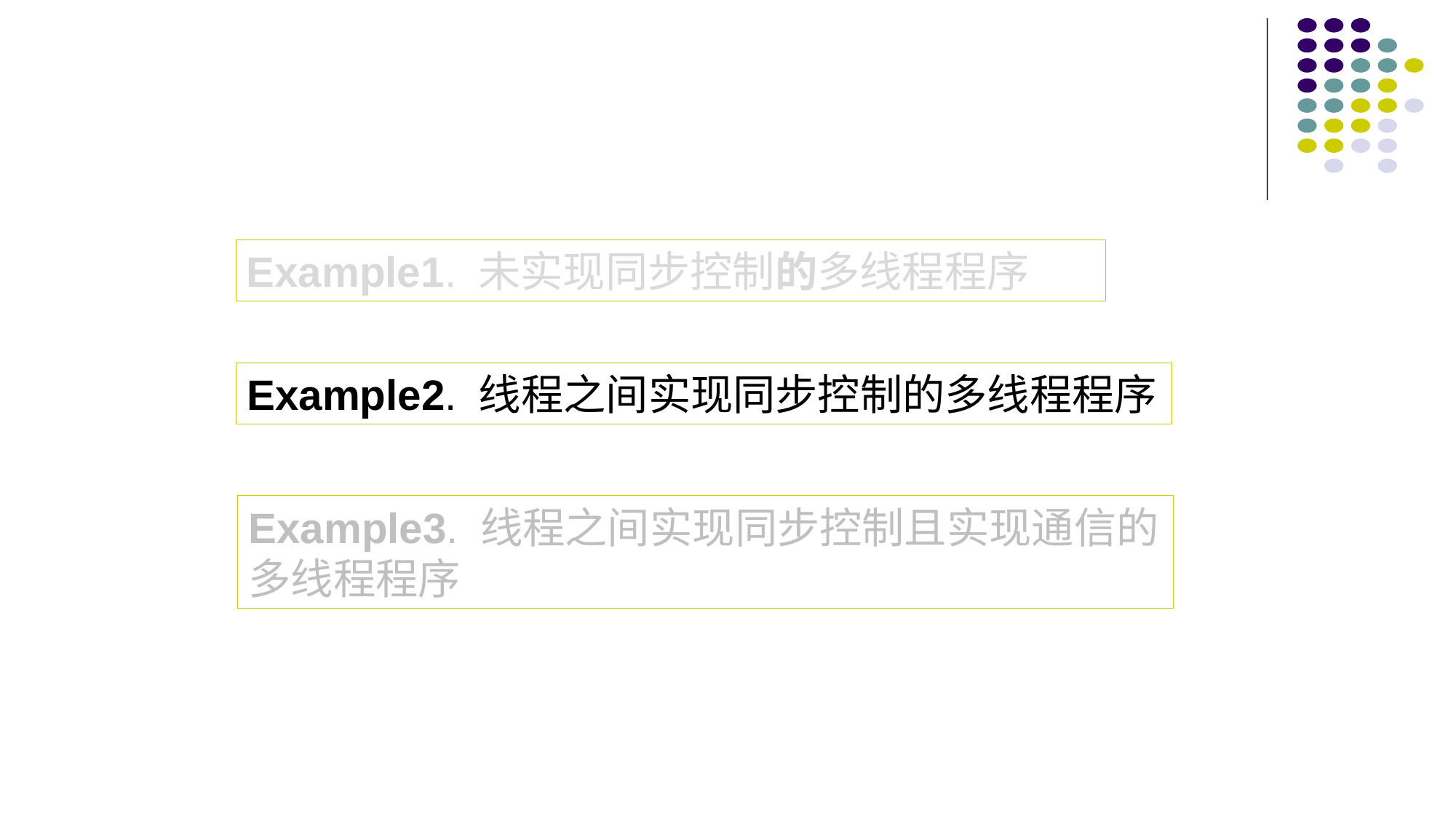

#

Example1. 未实现同步控制的多线程程序
Example2. 线程之间实现同步控制的多线程程序
Example3. 线程之间实现同步控制且实现通信的多线程程序
69